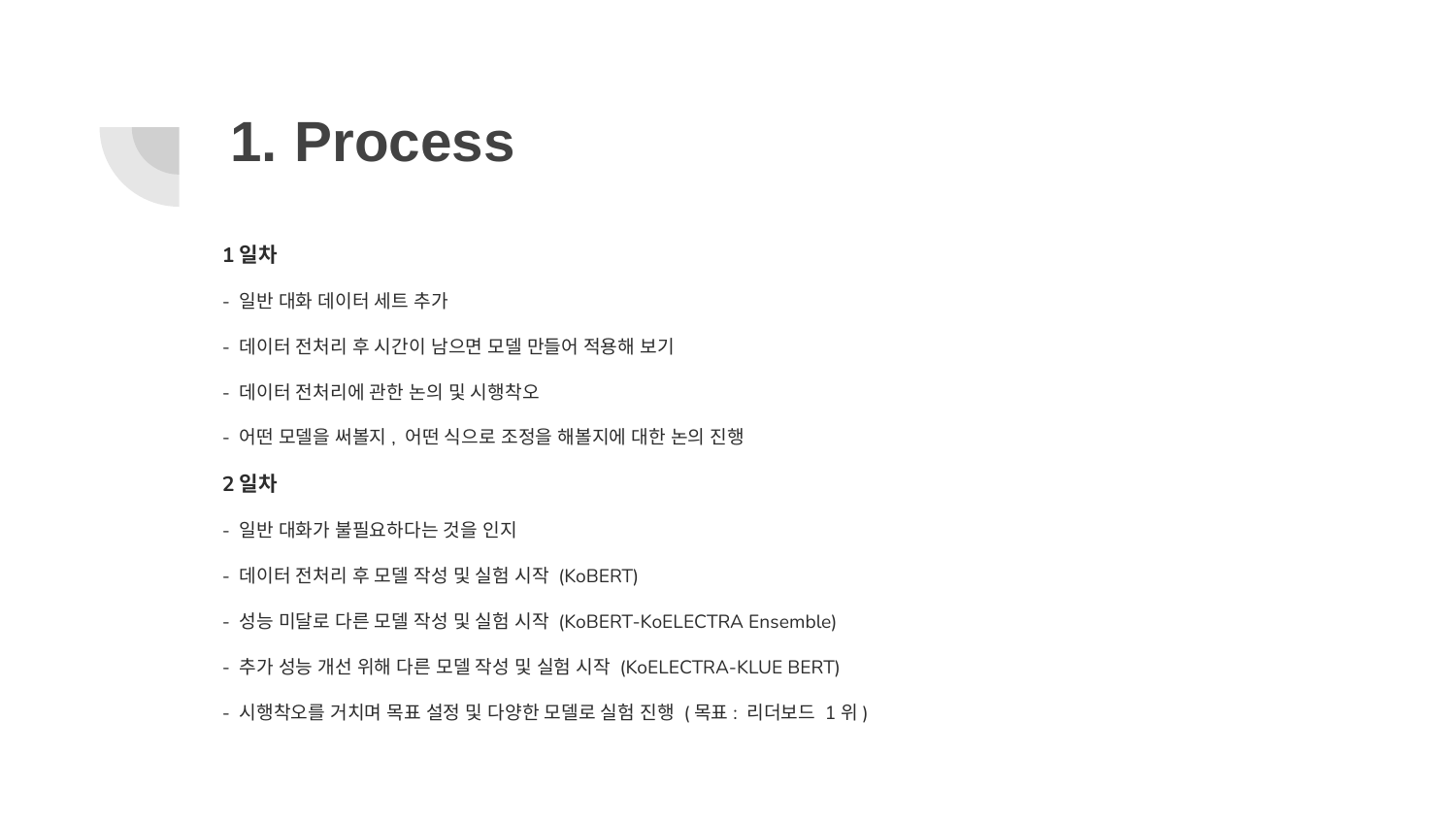

# Process
1일차
- 일반 대화 데이터 세트 추가
- 데이터 전처리 후 시간이 남으면 모델 만들어 적용해 보기
- 데이터 전처리에 관한 논의 및 시행착오
- 어떤 모델을 써볼지, 어떤 식으로 조정을 해볼지에 대한 논의 진행
2일차
- 일반 대화가 불필요하다는 것을 인지
- 데이터 전처리 후 모델 작성 및 실험 시작 (KoBERT)
- 성능 미달로 다른 모델 작성 및 실험 시작 (KoBERT-KoELECTRA Ensemble)
- 추가 성능 개선 위해 다른 모델 작성 및 실험 시작 (KoELECTRA-KLUE BERT)
- 시행착오를 거치며 목표 설정 및 다양한 모델로 실험 진행 (목표: 리더보드 1위)